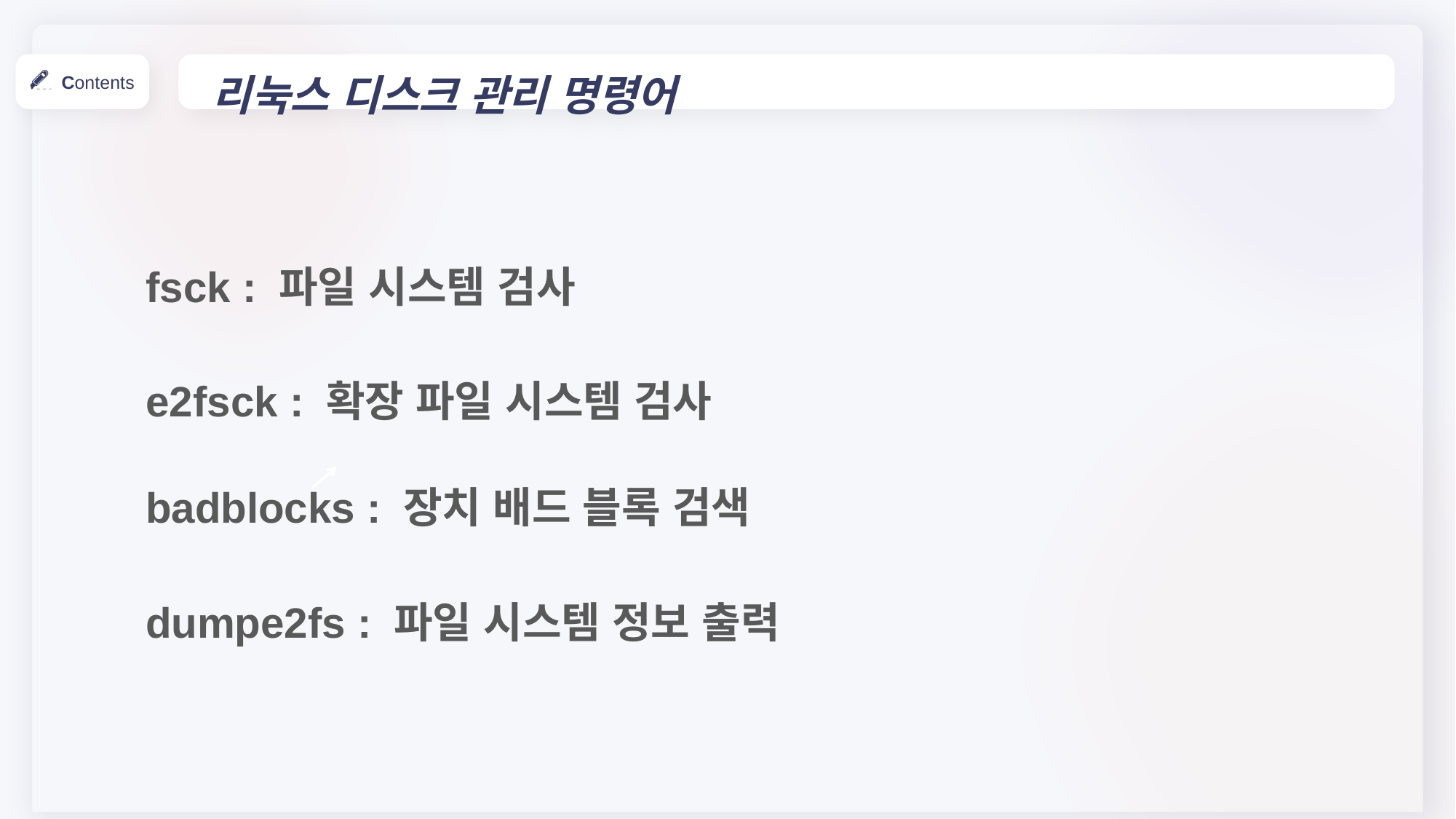

리눅스 디스크 관리 명령어
Contents

fsck : 파일 시스템 검사
e2fsck : 확장 파일 시스템 검사
badblocks : 장치 배드 블록 검색
dumpe2fs : 파일 시스템 정보 출력